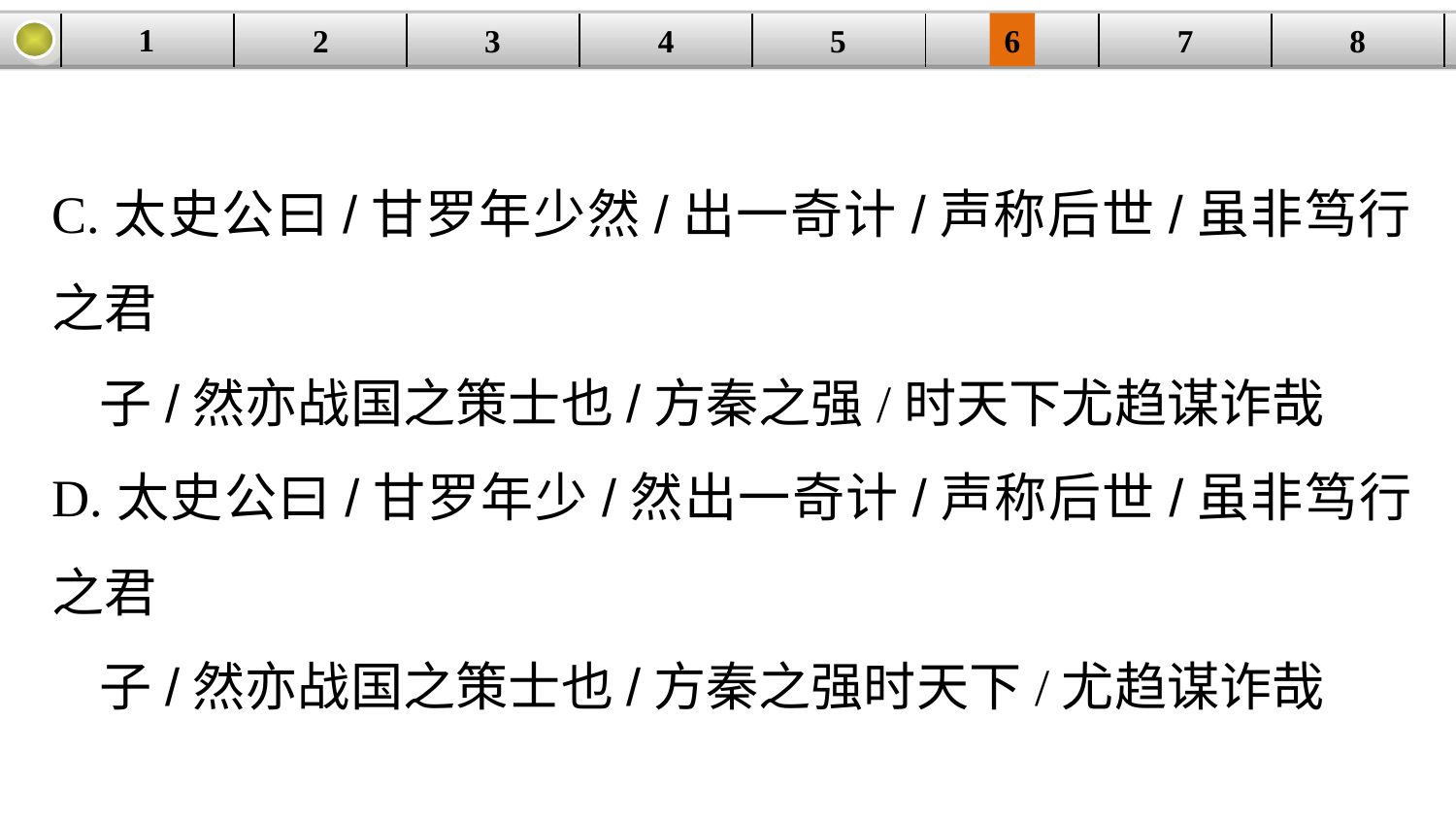

1
3
4
5
6
8
2
|  |  |  |  |  |  |  |  |
| --- | --- | --- | --- | --- | --- | --- | --- |
7

C.太史公曰/甘罗年少然/出一奇计/声称后世/虽非笃行之君
   子/然亦战国之策士也/方秦之强/时天下尤趋谋诈哉
D.太史公曰/甘罗年少/然出一奇计/声称后世/虽非笃行之君
   子/然亦战国之策士也/方秦之强时天下/尤趋谋诈哉